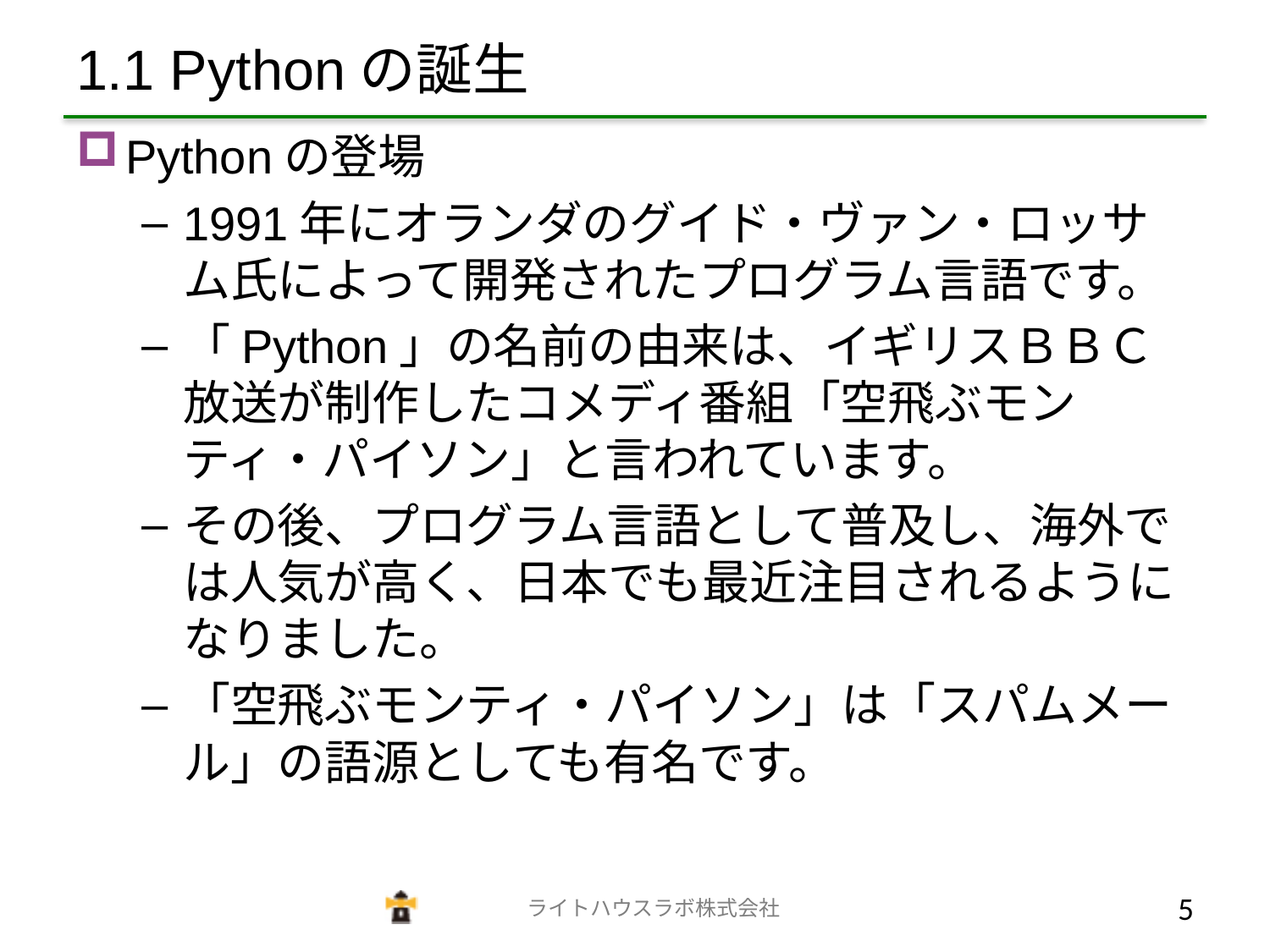

# 1.1 Pythonの誕生
Pythonの登場
1991年にオランダのグイド・ヴァン・ロッサム氏によって開発されたプログラム言語です。
「Python」の名前の由来は、イギリスＢＢＣ放送が制作したコメディ番組「空飛ぶモンティ・パイソン」と言われています。
その後、プログラム言語として普及し、海外では人気が高く、日本でも最近注目されるようになりました。
「空飛ぶモンティ・パイソン」は「スパムメール」の語源としても有名です。

　　　　　　　　　　　　　ライトハウスラボ株式会社
5